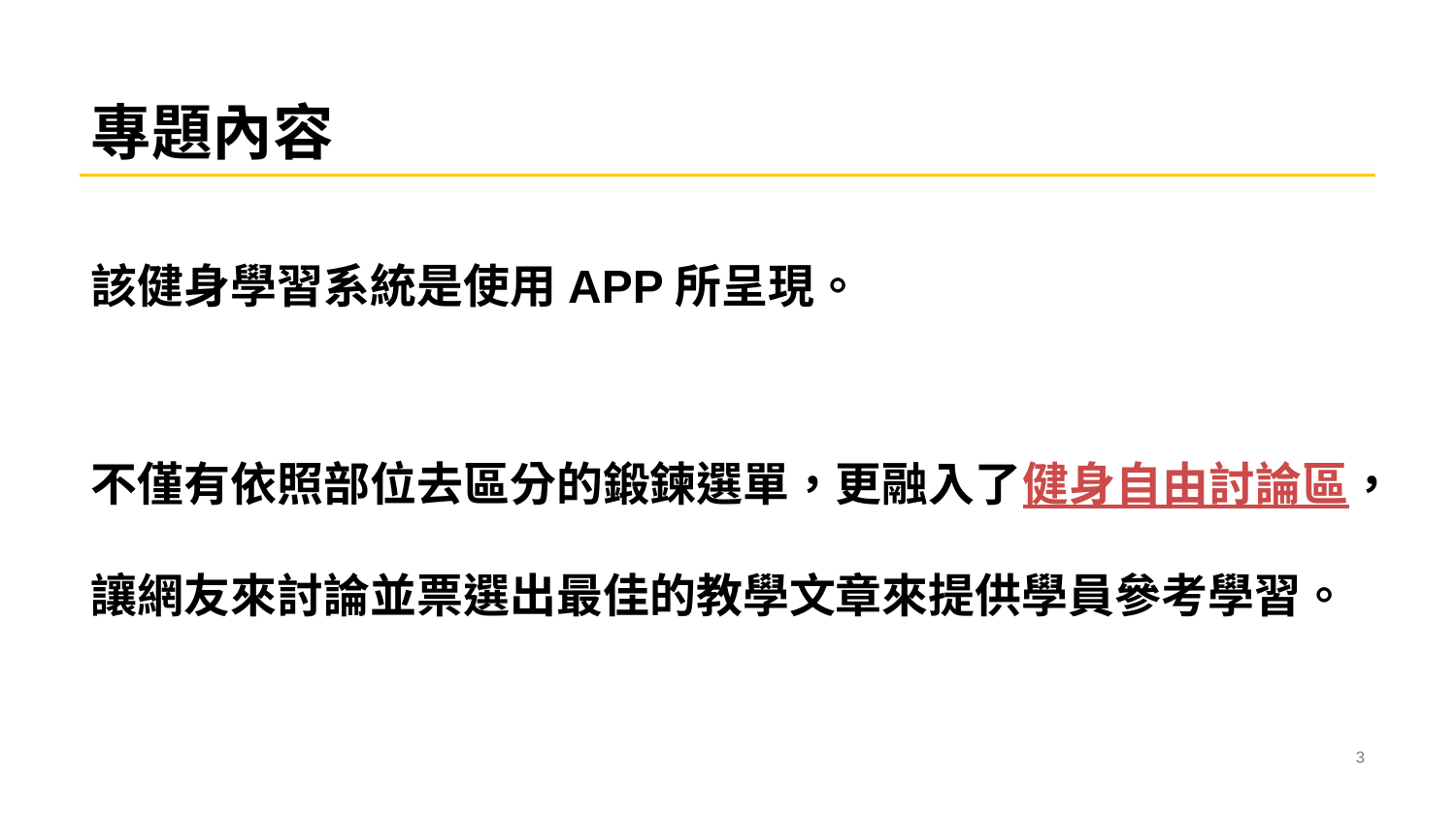

# 專題內容
該健身學習系統是使用APP所呈現。

不僅有依照部位去區分的鍛鍊選單，更融入了健身自由討論區，讓網友來討論並票選出最佳的教學文章來提供學員參考學習。

3